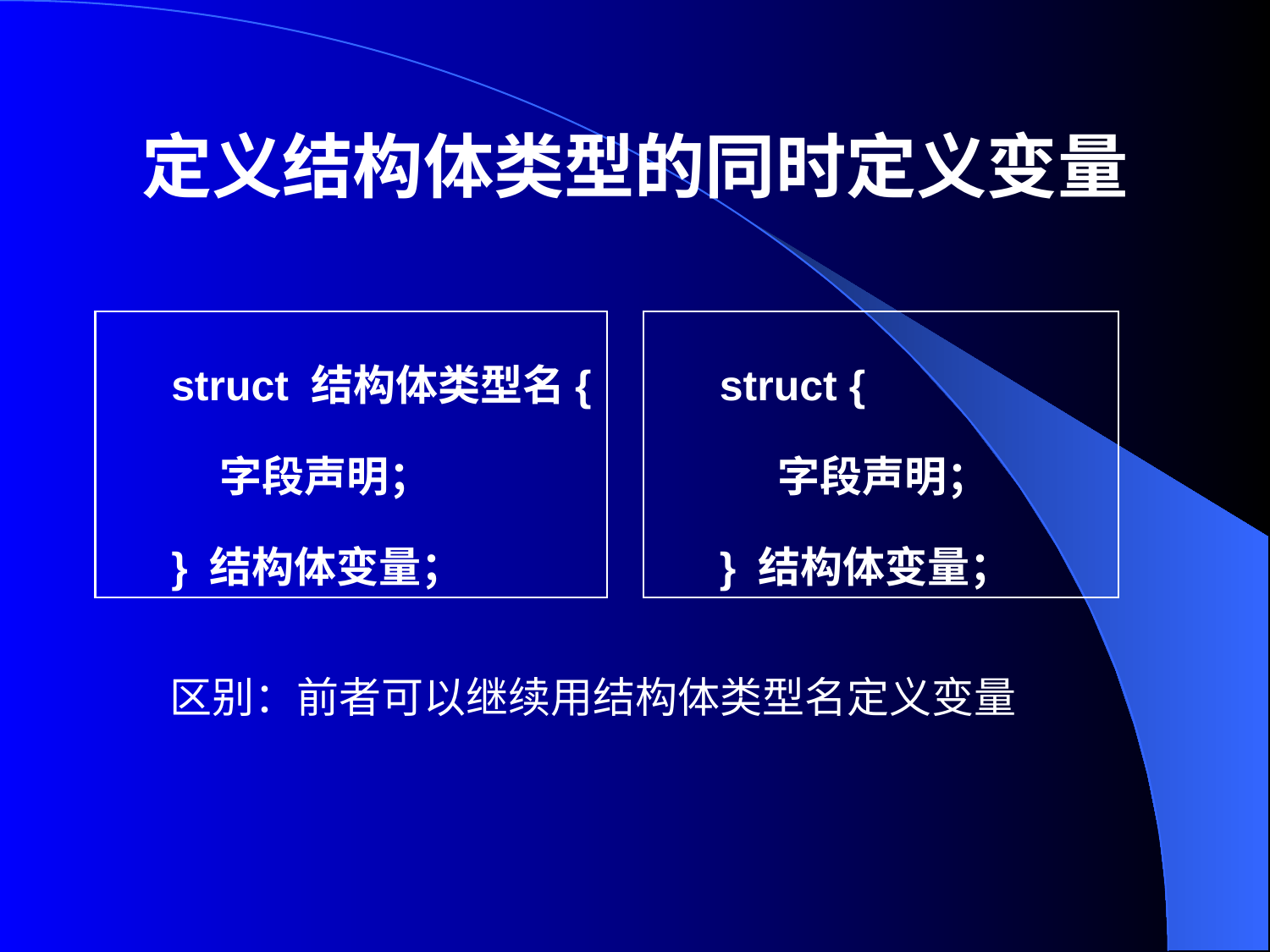

# 定义结构体类型的同时定义变量
struct 结构体类型名{
    字段声明；
} 结构体变量；
struct {
     字段声明；
} 结构体变量；
区别：前者可以继续用结构体类型名定义变量